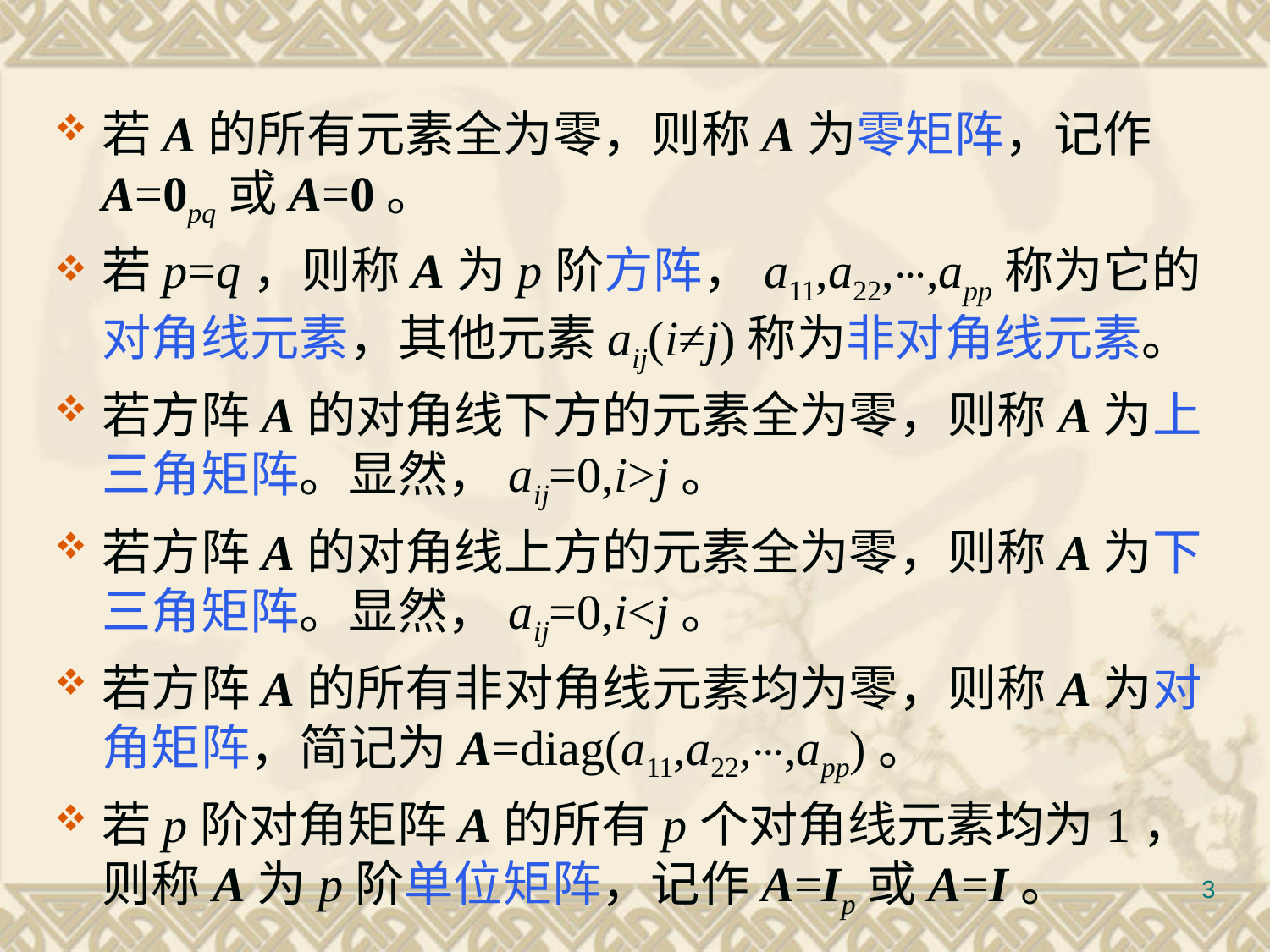

#
若A的所有元素全为零，则称A为零矩阵，记作A=0pq或A=0。
若p=q，则称A为p阶方阵，a11,a22,⋯,app称为它的对角线元素，其他元素aij(i≠j)称为非对角线元素。
若方阵A的对角线下方的元素全为零，则称A为上三角矩阵。显然，aij=0,i>j。
若方阵A的对角线上方的元素全为零，则称A为下三角矩阵。显然，aij=0,i<j。
若方阵A的所有非对角线元素均为零，则称A为对角矩阵，简记为A=diag(a11,a22,⋯,app)。
若p阶对角矩阵A的所有p个对角线元素均为1，则称A为p阶单位矩阵，记作A=Ip或A=I。
3